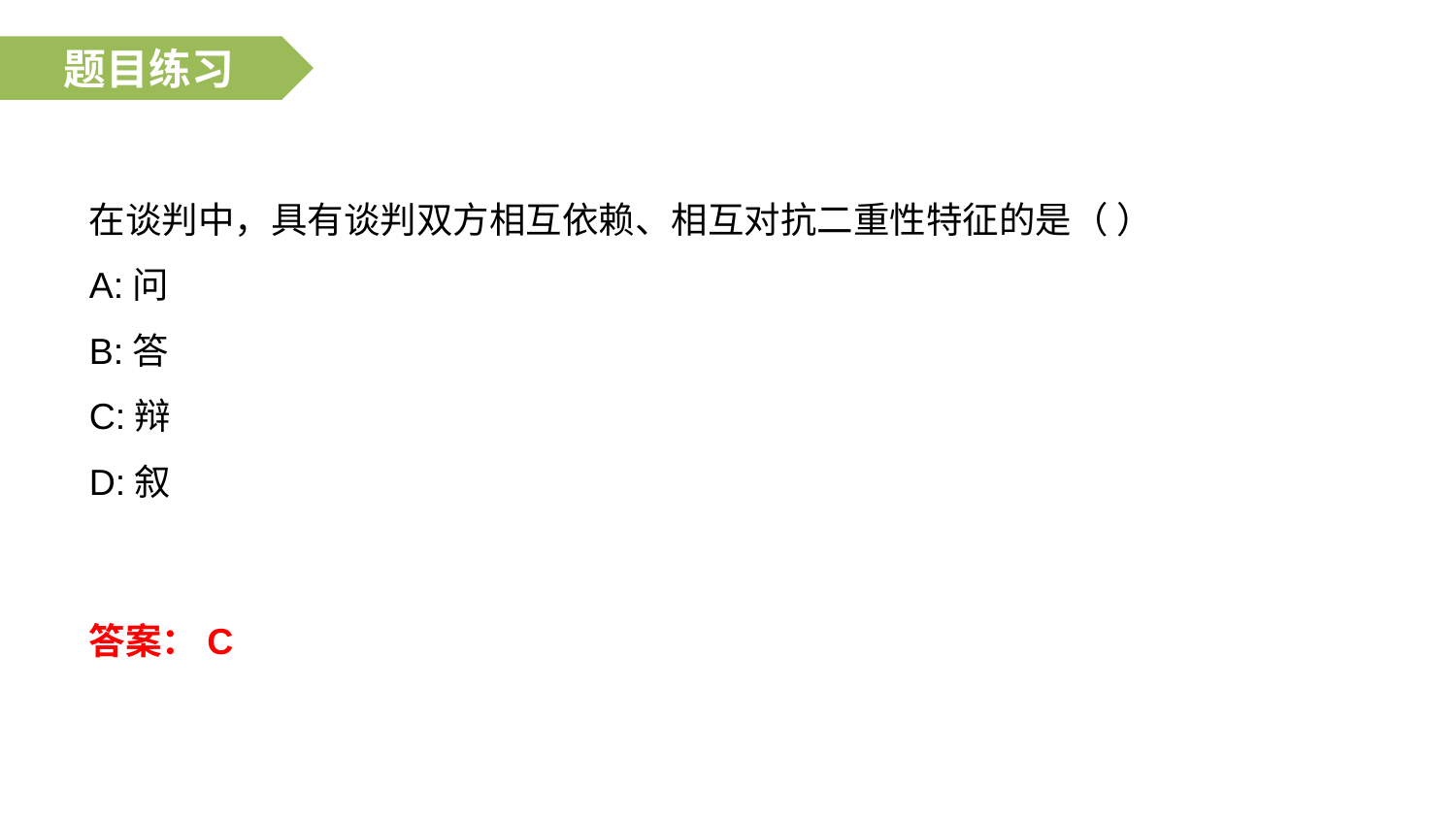

题目练习
在谈判中，具有谈判双方相互依赖、相互对抗二重性特征的是（ ）
A:问
B:答
C:辩
D:叙
答案：C